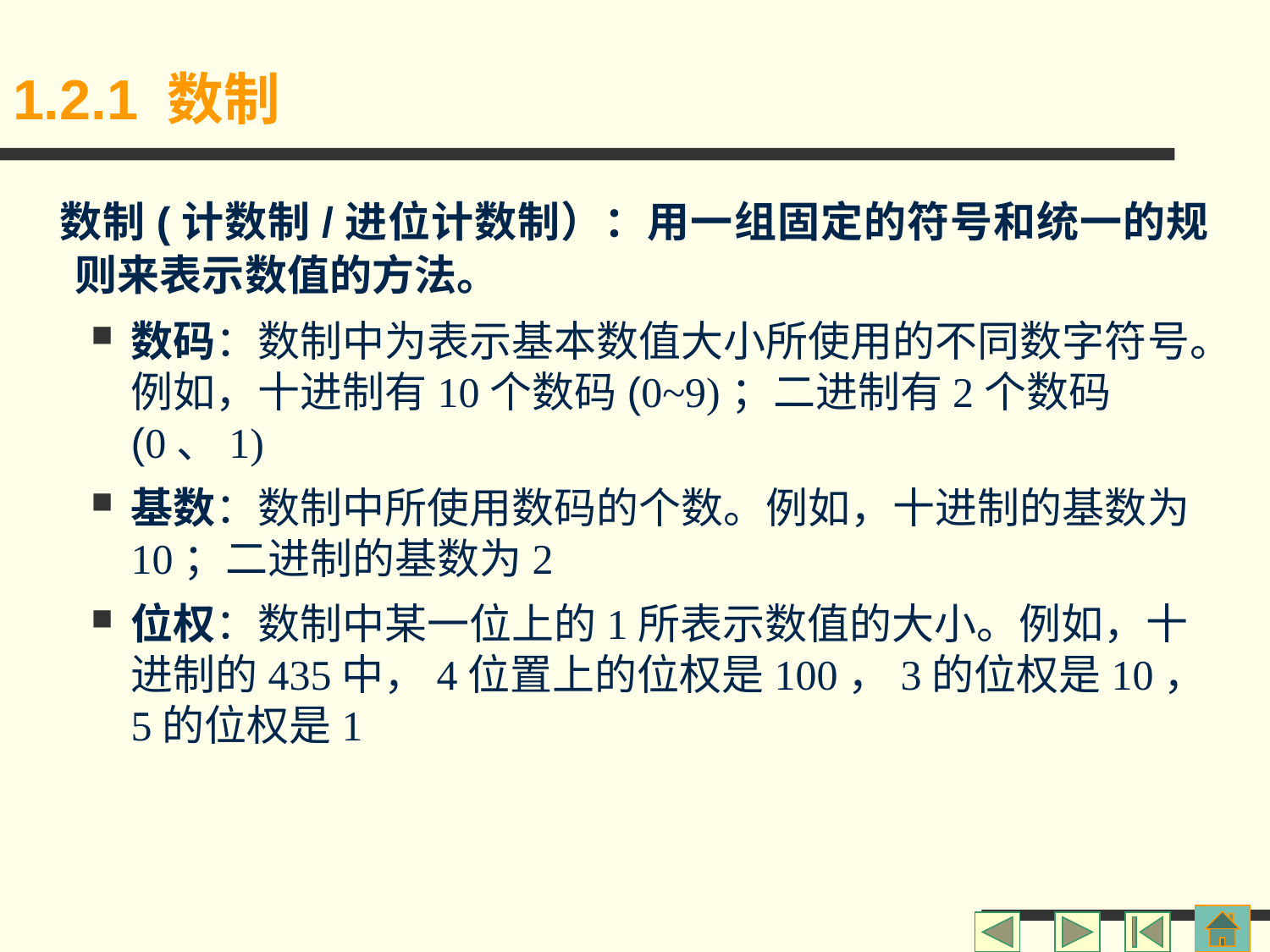

1.2.1 数制
  数制(计数制/进位计数制）：用一组固定的符号和统一的规则来表示数值的方法。
数码：数制中为表示基本数值大小所使用的不同数字符号。例如，十进制有10个数码(0~9)；二进制有2个数码(0、1)
基数：数制中所使用数码的个数。例如，十进制的基数为10；二进制的基数为2
位权：数制中某一位上的1所表示数值的大小。例如，十进制的435中，4位置上的位权是100，3的位权是10，5的位权是1